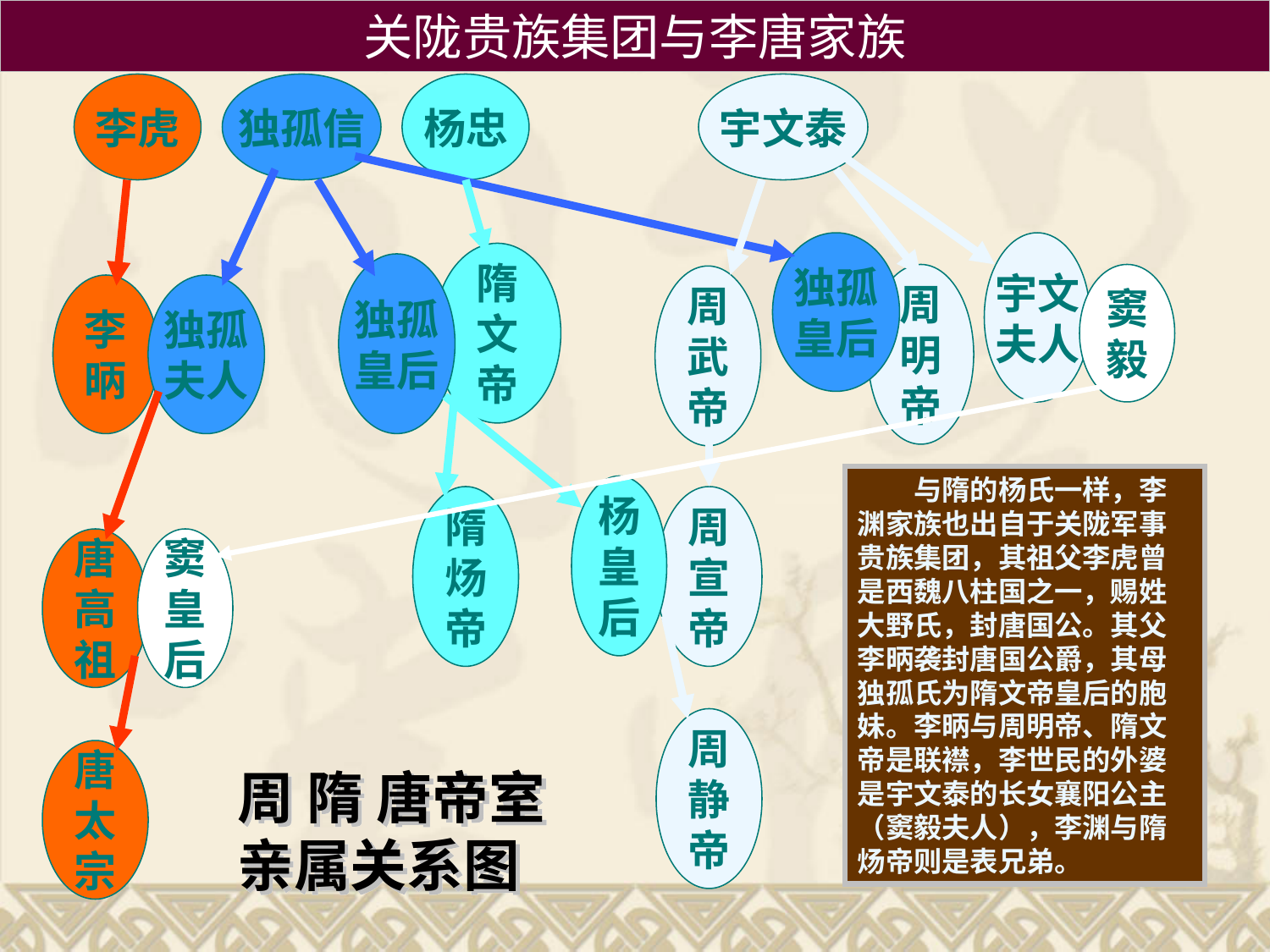

关陇贵族集团与李唐家族
李虎
独孤信
杨忠
宇文泰

独孤
皇后
宇文
夫人
隋
文
帝
独孤
皇后
周
明
帝
窦
毅
周
武
帝
李
昞
独孤
夫人

　　与隋的杨氏一样，李渊家族也出自于关陇军事贵族集团，其祖父李虎曾是西魏八柱国之一，赐姓大野氏，封唐国公。其父李昞袭封唐国公爵，其母独孤氏为隋文帝皇后的胞妹。李昞与周明帝、隋文帝是联襟，李世民的外婆是宇文泰的长女襄阳公主（窦毅夫人），李渊与隋炀帝则是表兄弟。
杨
皇
后
隋
炀
帝
周
宣
帝

唐
高
祖
窦
皇
后

周
静
帝
唐
太
宗
周 隋 唐帝室亲属关系图